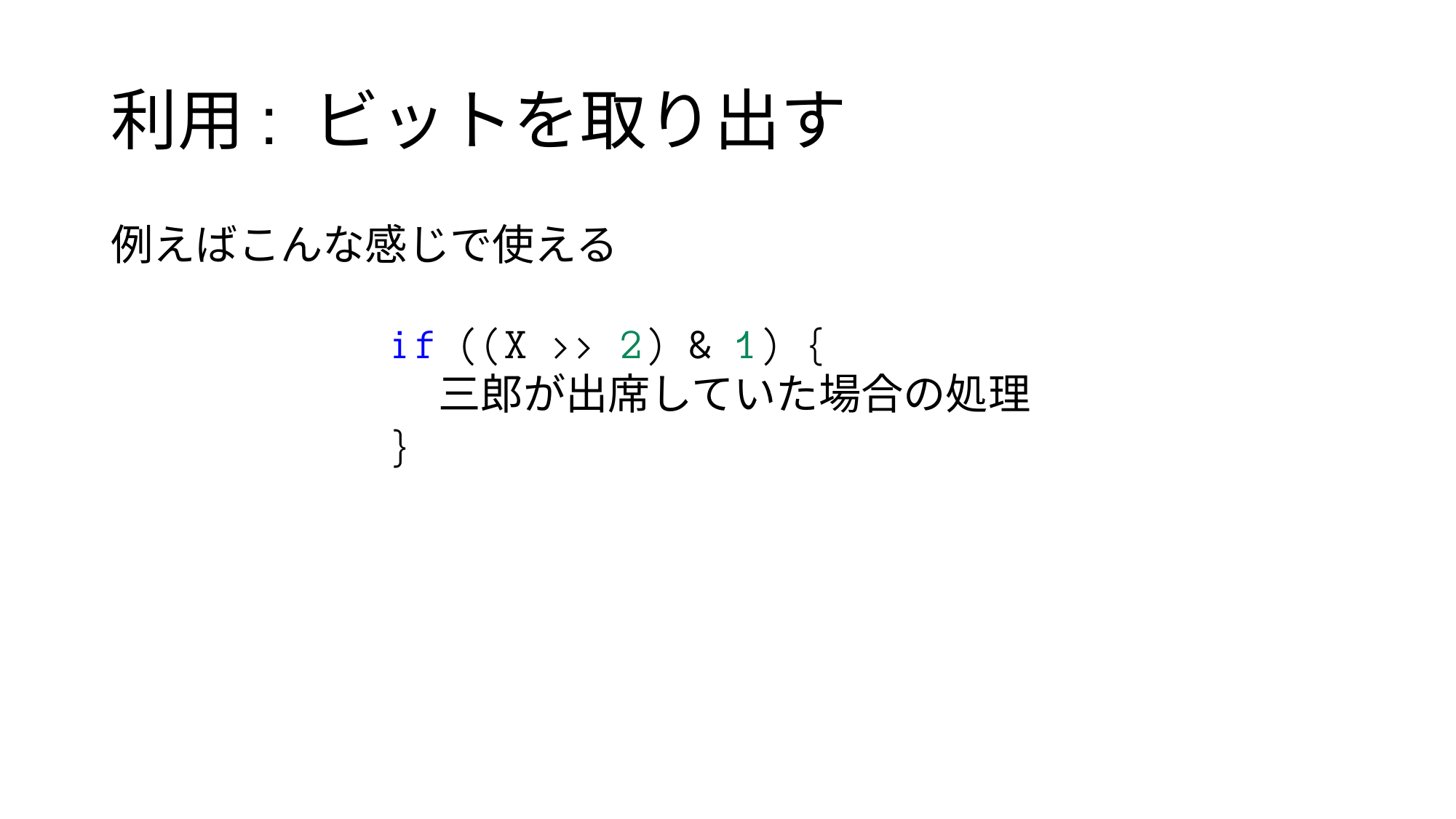

# 利用: ビットを取り出す
例えばこんな感じで使える
if ((X >> 2) & 1) {
    三郎が出席していた場合の処理
}